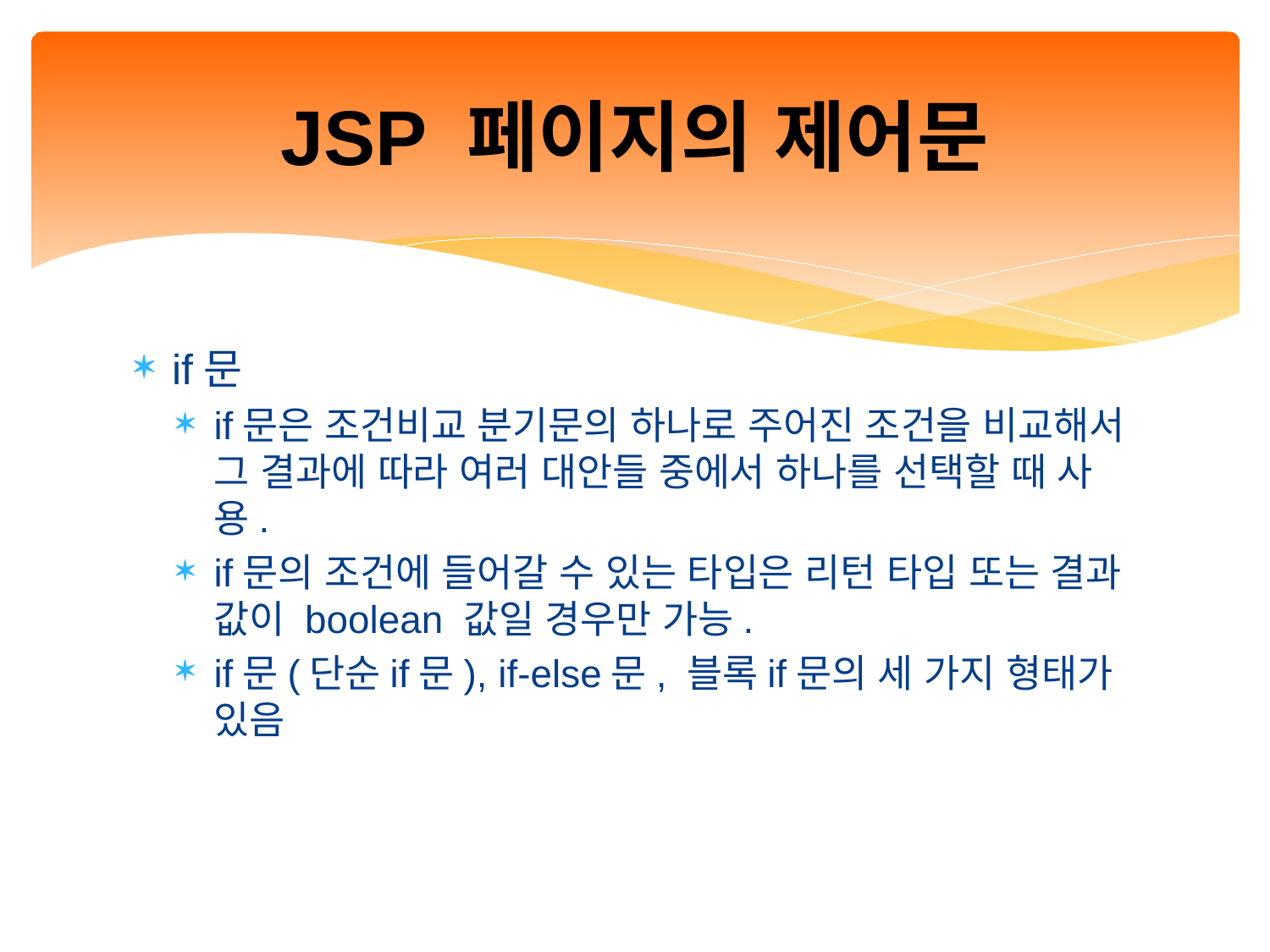

# JSP 페이지의 제어문
if문
if문은 조건비교 분기문의 하나로 주어진 조건을 비교해서 그 결과에 따라 여러 대안들 중에서 하나를 선택할 때 사용.
if문의 조건에 들어갈 수 있는 타입은 리턴 타입 또는 결과 값이 boolean 값일 경우만 가능.
if문(단순if문), if-else문, 블록if문의 세 가지 형태가 있음